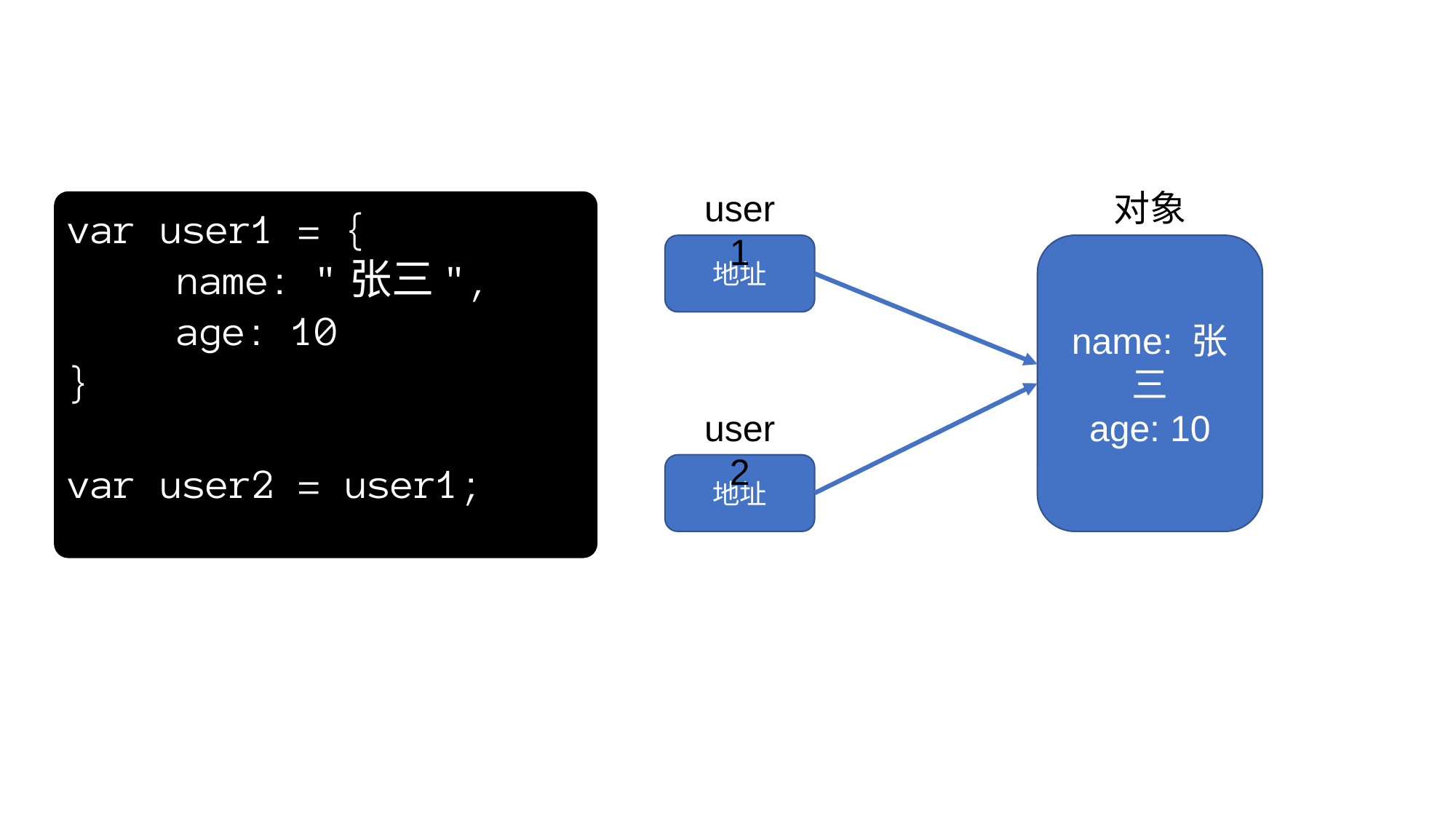

user1
对象
var user1 = {
	name: "张三",
	age: 10
}
var user2 = user1;

name: 张三
age: 10
地址
user2
地址